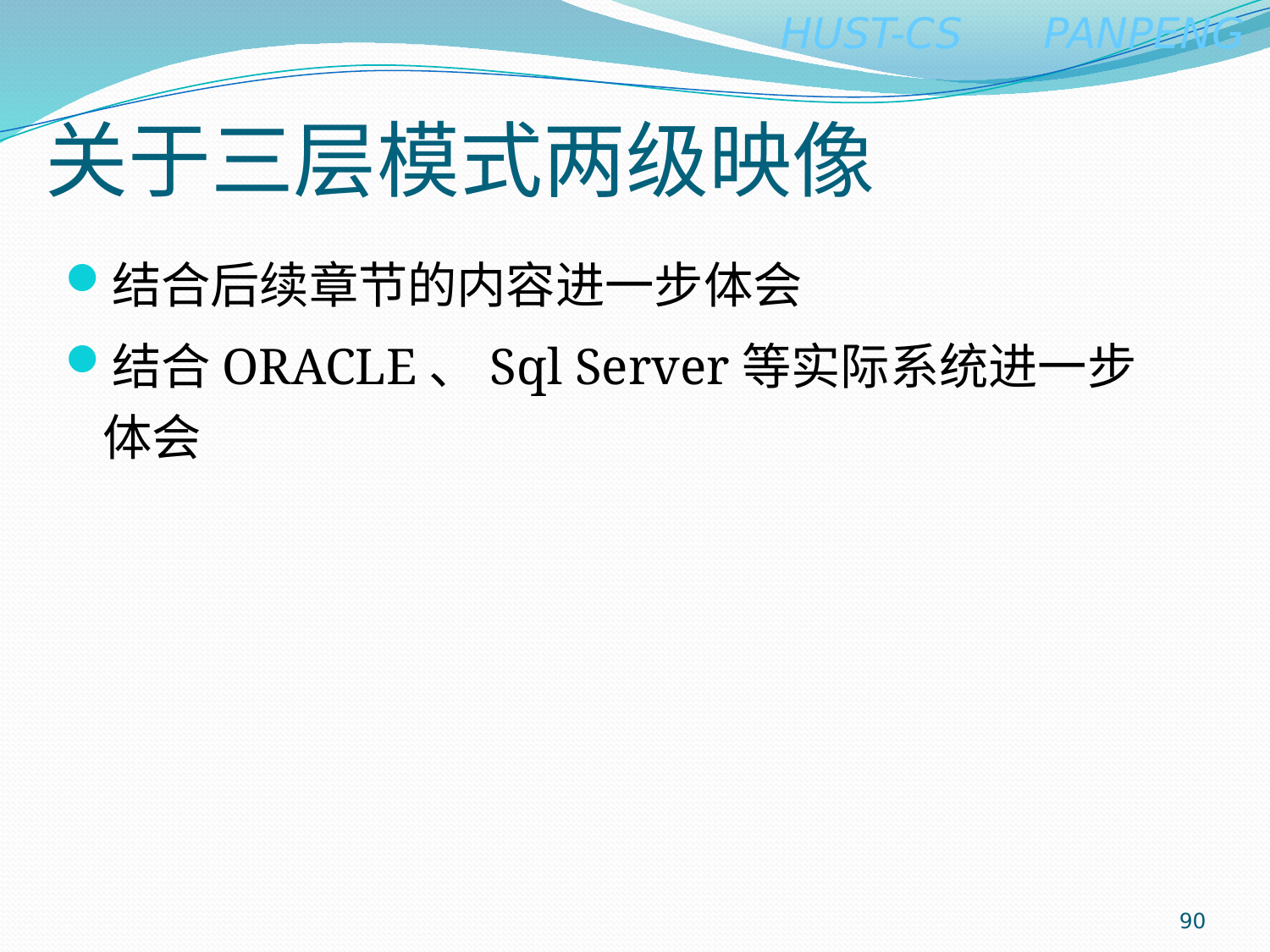

# 关于三层模式两级映像
结合后续章节的内容进一步体会
结合ORACLE、Sql Server等实际系统进一步体会
90